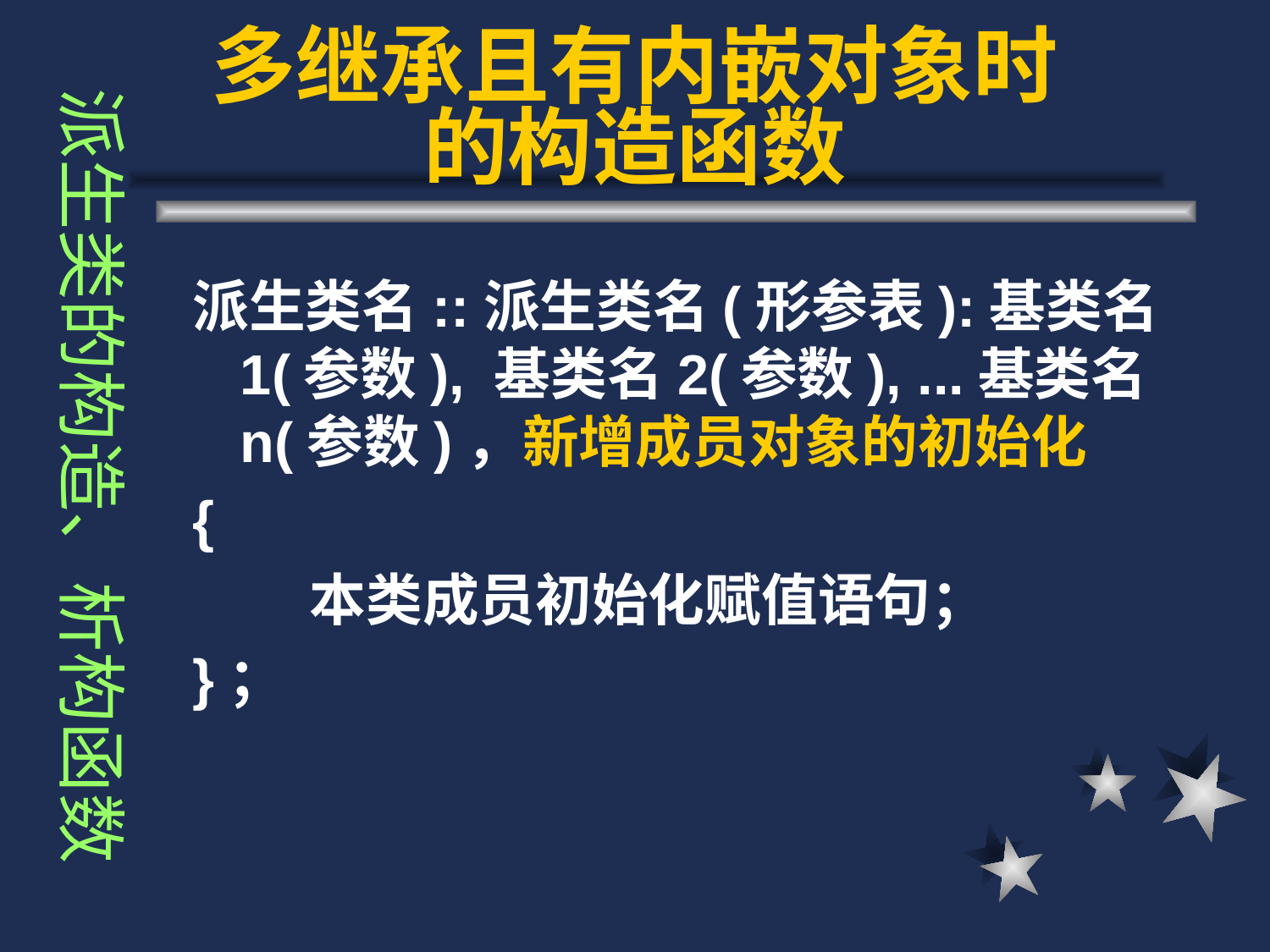

# 多继承且有内嵌对象时 的构造函数
派生类的构造、析构函数
派生类名::派生类名(形参表):基类名1(参数), 基类名2(参数), ...基类名n(参数)，新增成员对象的初始化
{
        本类成员初始化赋值语句；
}；
38